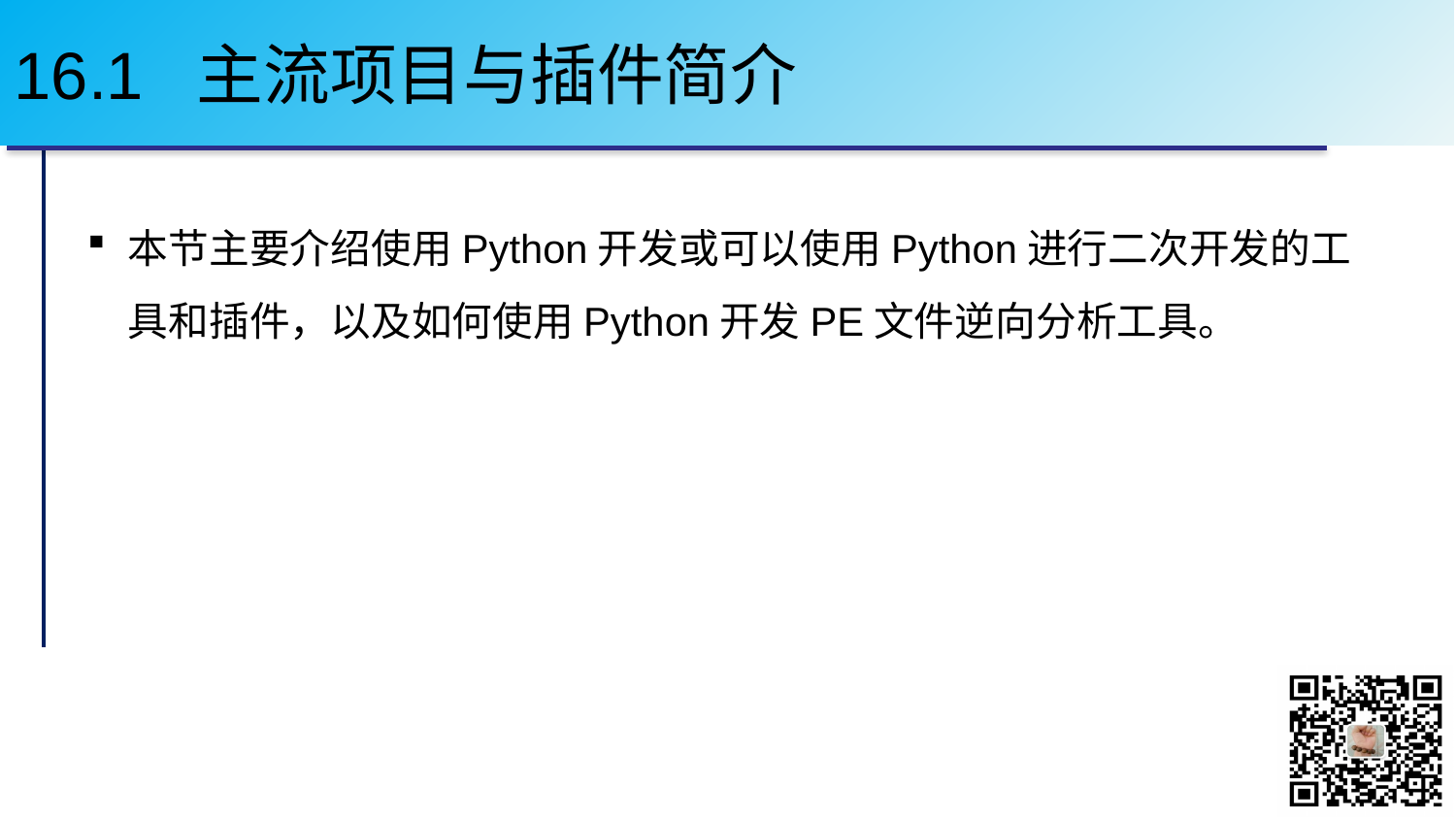

# 16.1  主流项目与插件简介
本节主要介绍使用Python开发或可以使用Python进行二次开发的工具和插件，以及如何使用Python开发PE文件逆向分析工具。